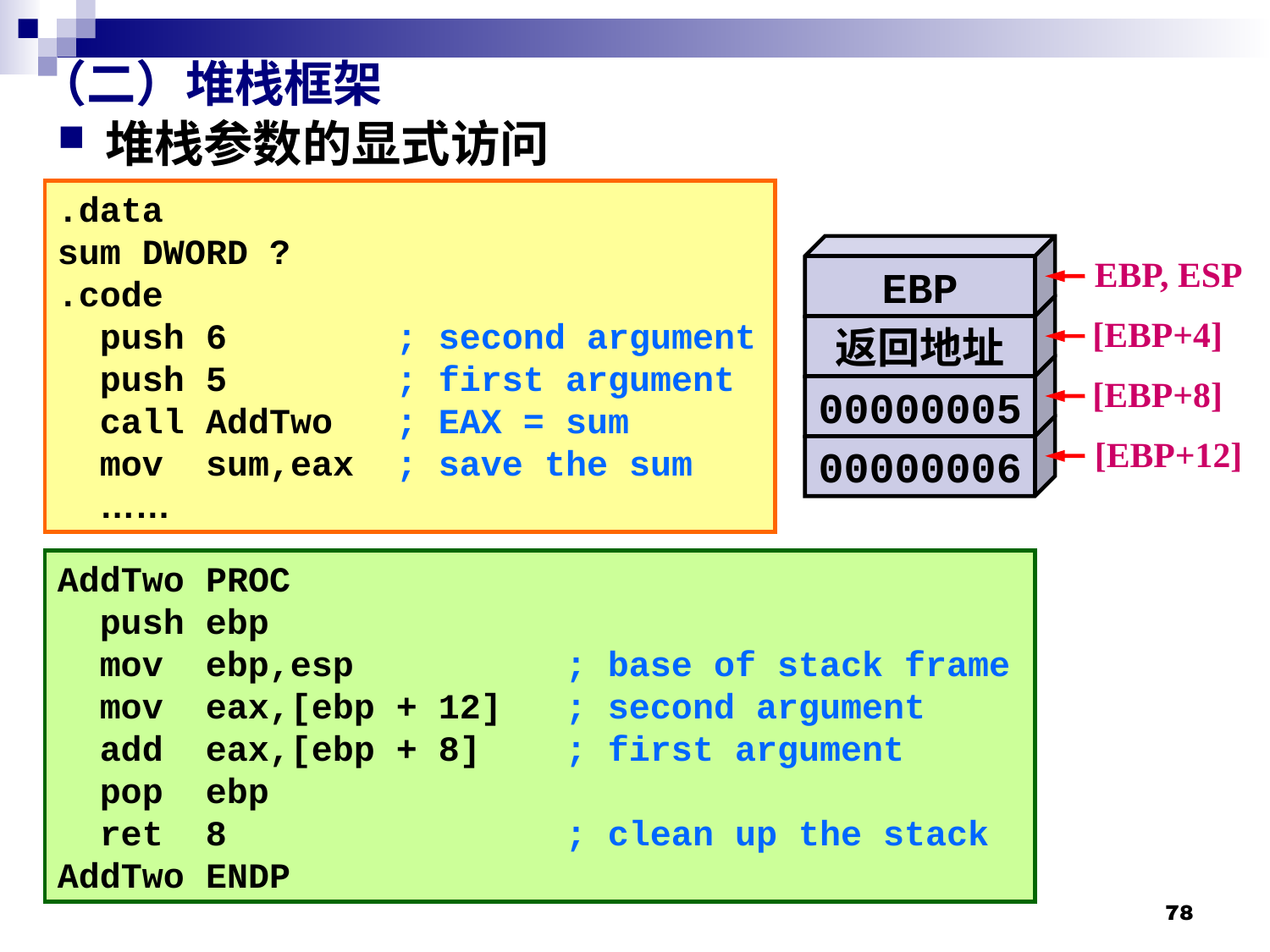

# （二）堆栈框架
堆栈参数的显式访问
.data
sum DWORD ?
.code
  push 6	    ; second argument
  push 5	    ; first argument
  call AddTwo   ; EAX = sum
  mov  sum,eax  ; save the sum
  ……
EBP
EBP, ESP

返回地址
[EBP+4]

00000005
[EBP+8]

00000006
[EBP+12]

AddTwo PROC
  push ebp
  mov  ebp,esp		; base of stack frame
  mov  eax,[ebp + 12]	; second argument
  add  eax,[ebp + 8]	; first argument
  pop  ebp
  ret  8			; clean up the stack
AddTwo ENDP
78